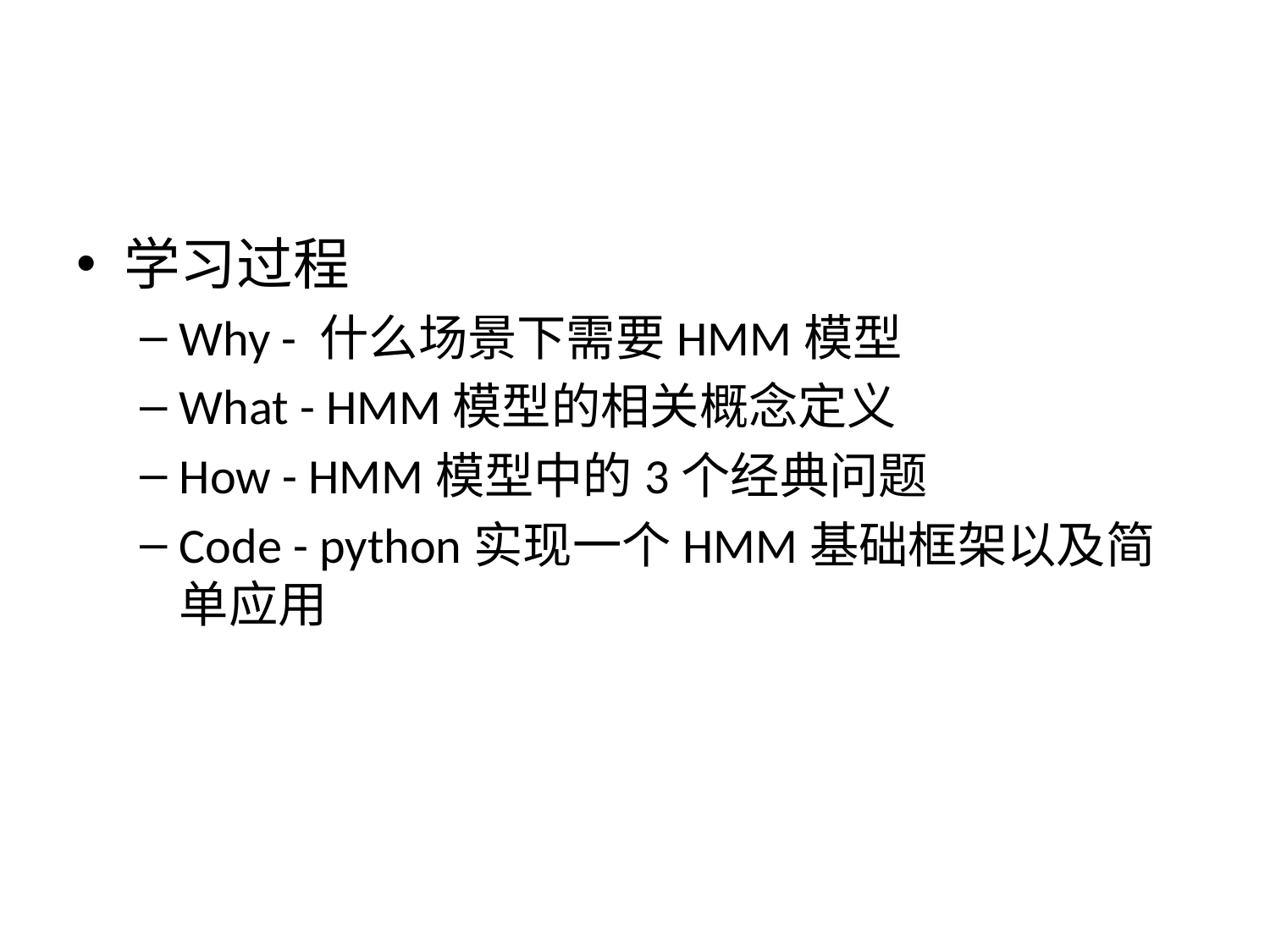

#
学习过程
Why - 什么场景下需要HMM模型
What - HMM模型的相关概念定义
How - HMM模型中的3个经典问题
Code - python实现一个HMM基础框架以及简单应用